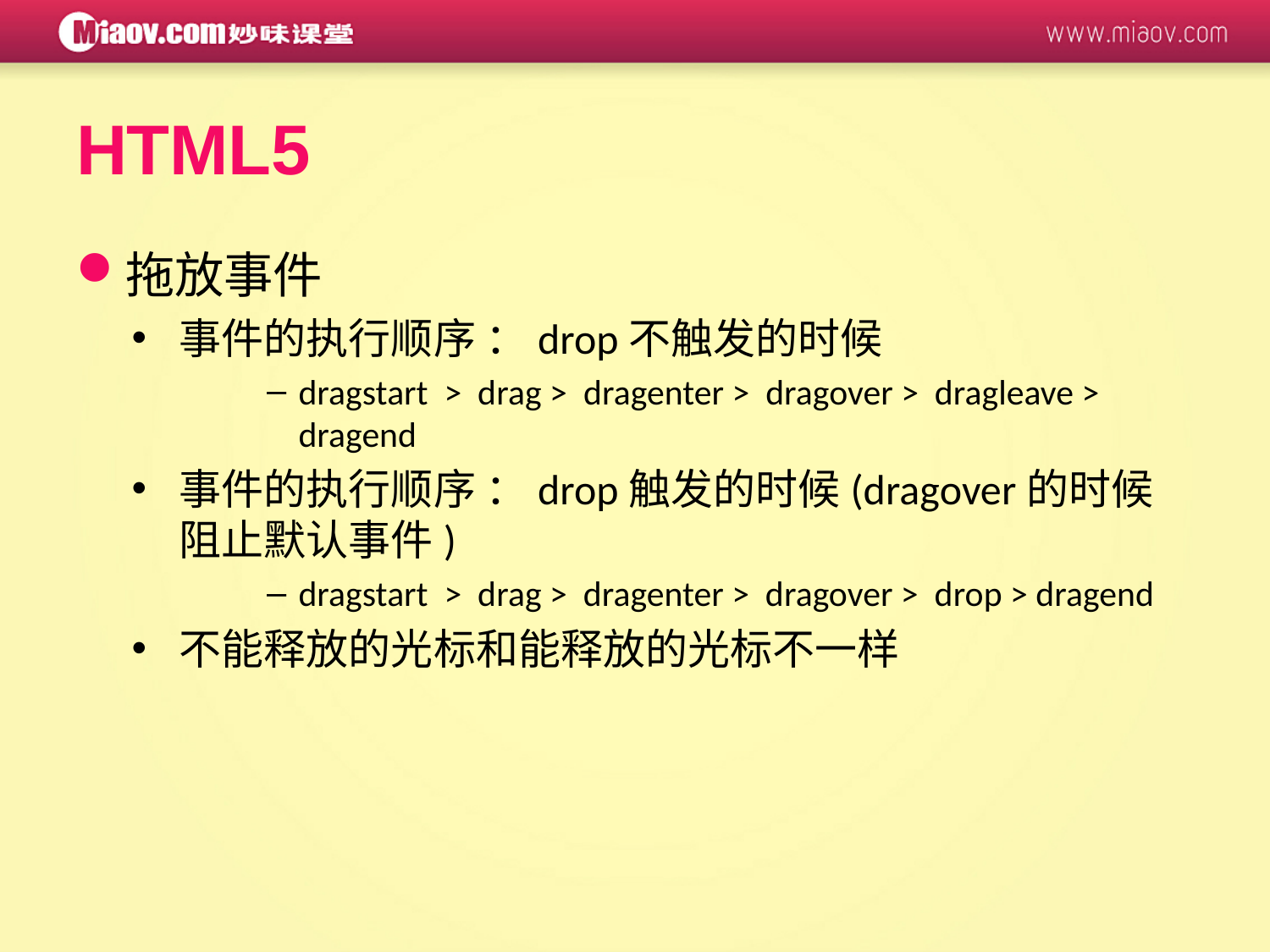

HTML5
拖放事件
事件的执行顺序 ：drop不触发的时候
dragstart  >  drag >  dragenter >  dragover >  dragleave > dragend
事件的执行顺序 ：drop触发的时候(dragover的时候阻止默认事件)
dragstart  >  drag >  dragenter >  dragover >  drop > dragend
不能释放的光标和能释放的光标不一样